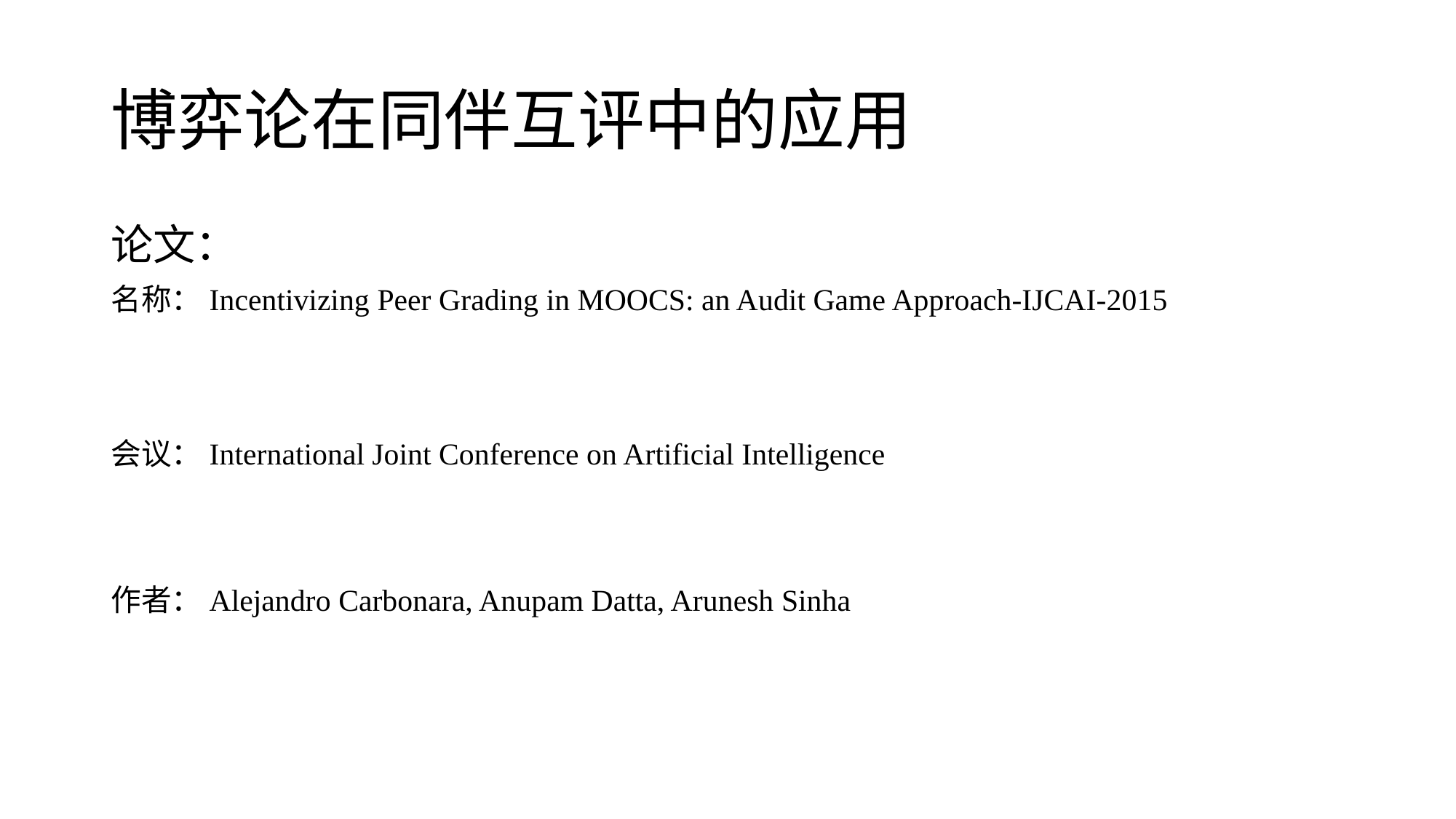

# 博弈论在同伴互评中的应用
论文：
名称：Incentivizing Peer Grading in MOOCS: an Audit Game Approach-IJCAI-2015

会议：International Joint Conference on Artificial Intelligence

作者：Alejandro Carbonara, Anupam Datta, Arunesh Sinha